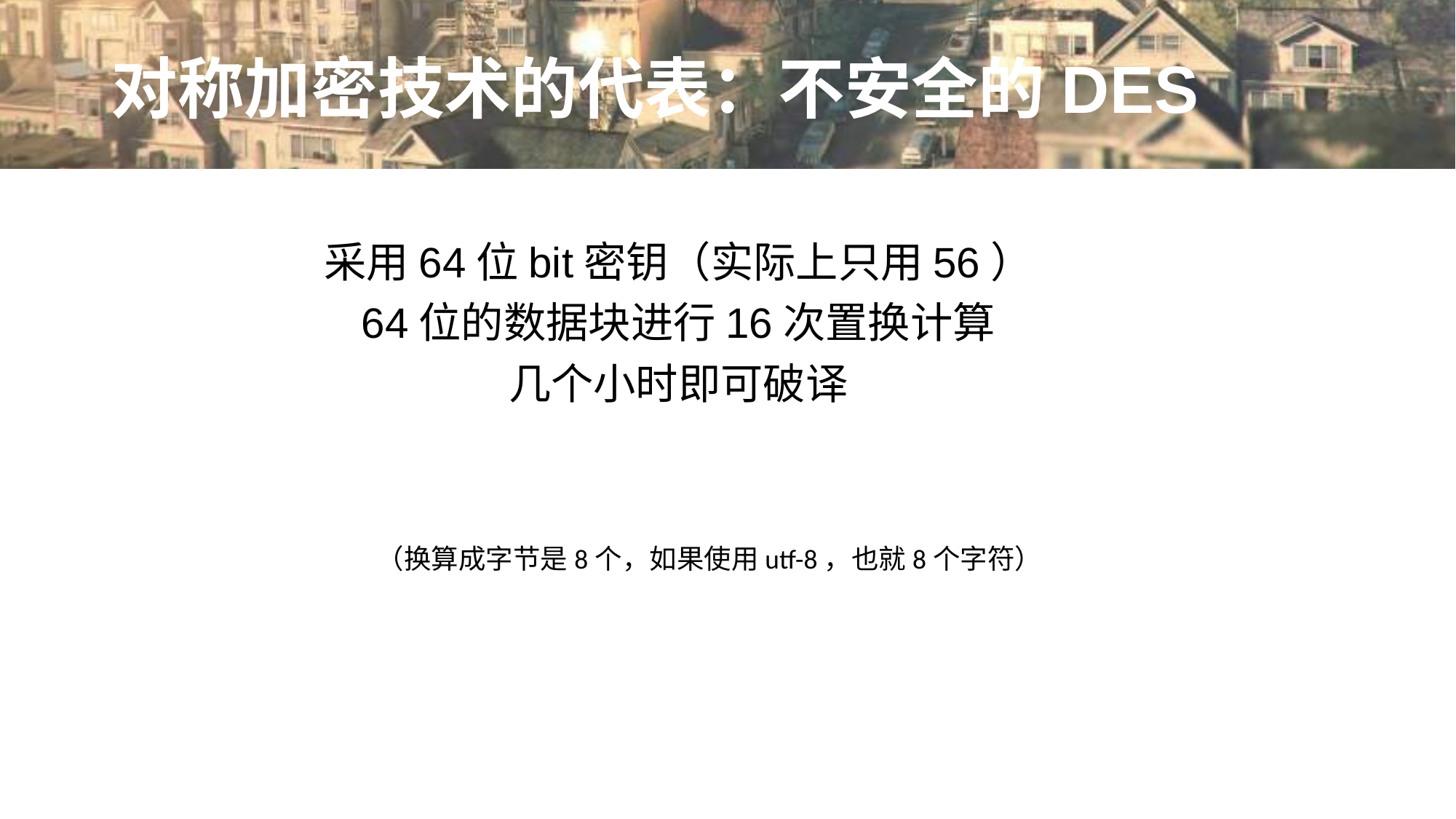

# 对称加密技术的代表：不安全的DES
采用64位bit密钥（实际上只用56）
64位的数据块进行16次置换计算
几个小时即可破译

（换算成字节是8个，如果使用utf-8，也就8个字符）